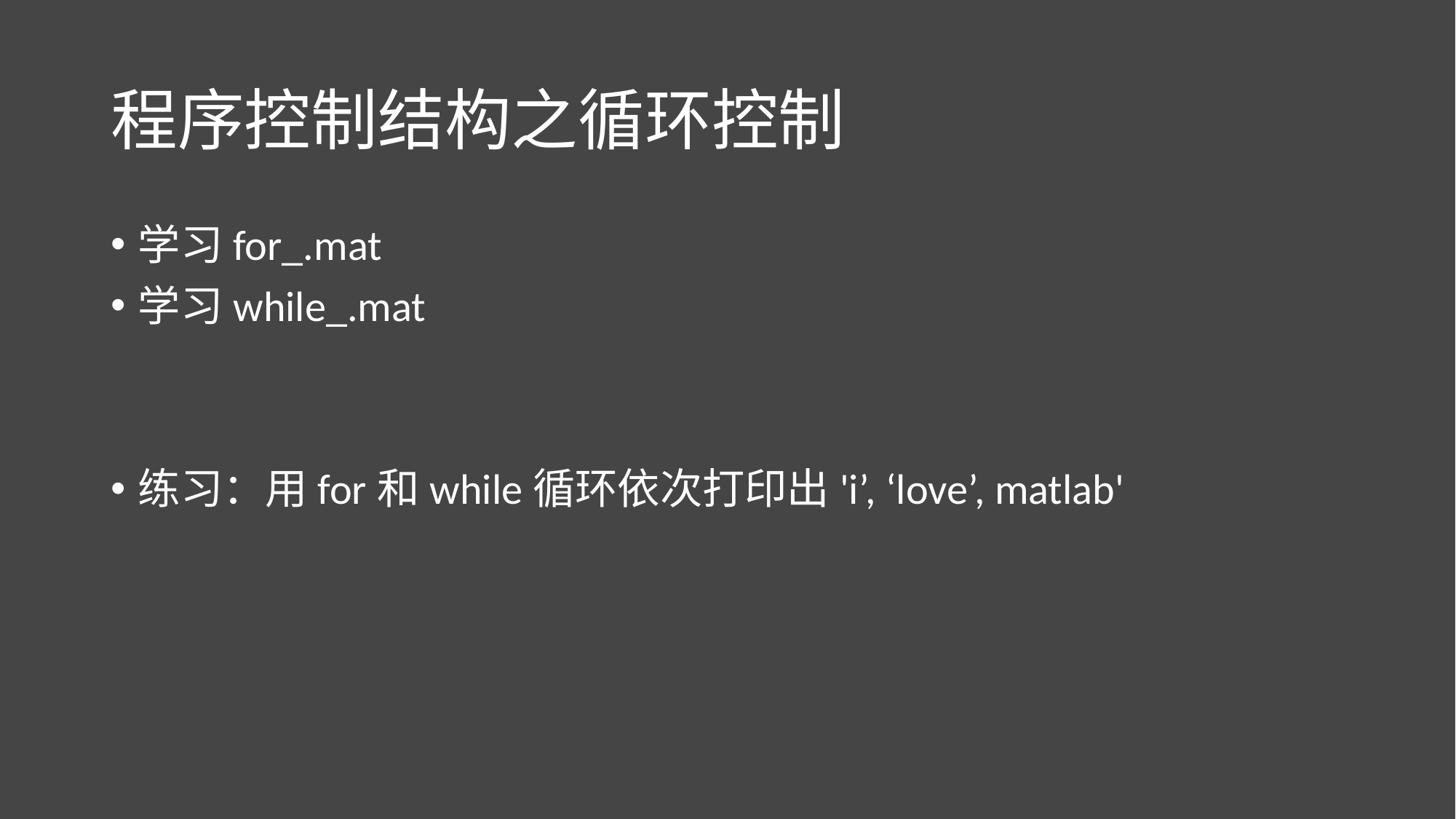

# 程序控制结构之循环控制
学习for_.mat
学习while_.mat

练习：用for和while循环依次打印出'i’, ‘love’, matlab'